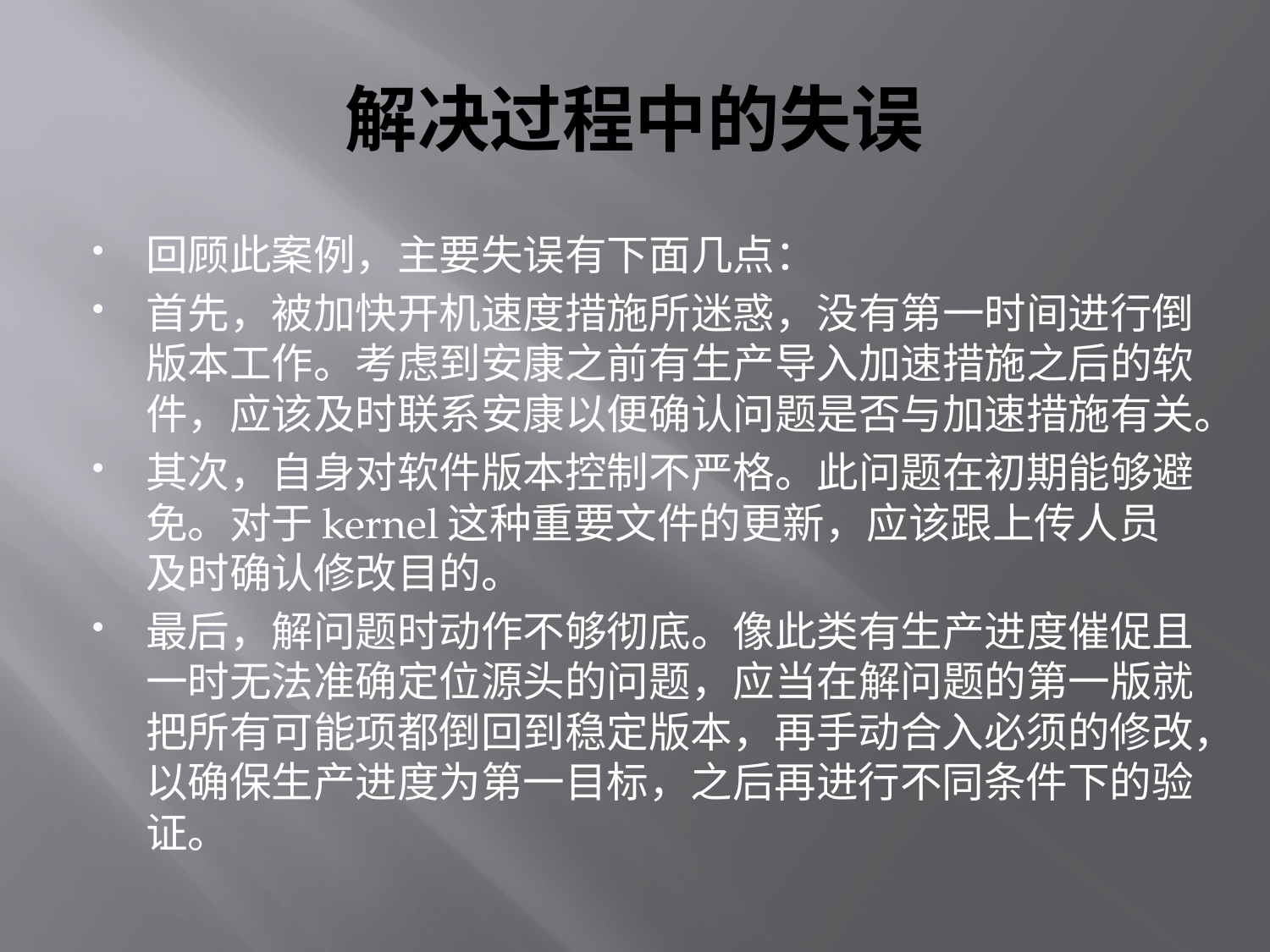

# 解决过程中的失误
回顾此案例，主要失误有下面几点：
首先，被加快开机速度措施所迷惑，没有第一时间进行倒版本工作。考虑到安康之前有生产导入加速措施之后的软件，应该及时联系安康以便确认问题是否与加速措施有关。
其次，自身对软件版本控制不严格。此问题在初期能够避免。对于kernel这种重要文件的更新，应该跟上传人员及时确认修改目的。
最后，解问题时动作不够彻底。像此类有生产进度催促且一时无法准确定位源头的问题，应当在解问题的第一版就把所有可能项都倒回到稳定版本，再手动合入必须的修改，以确保生产进度为第一目标，之后再进行不同条件下的验证。